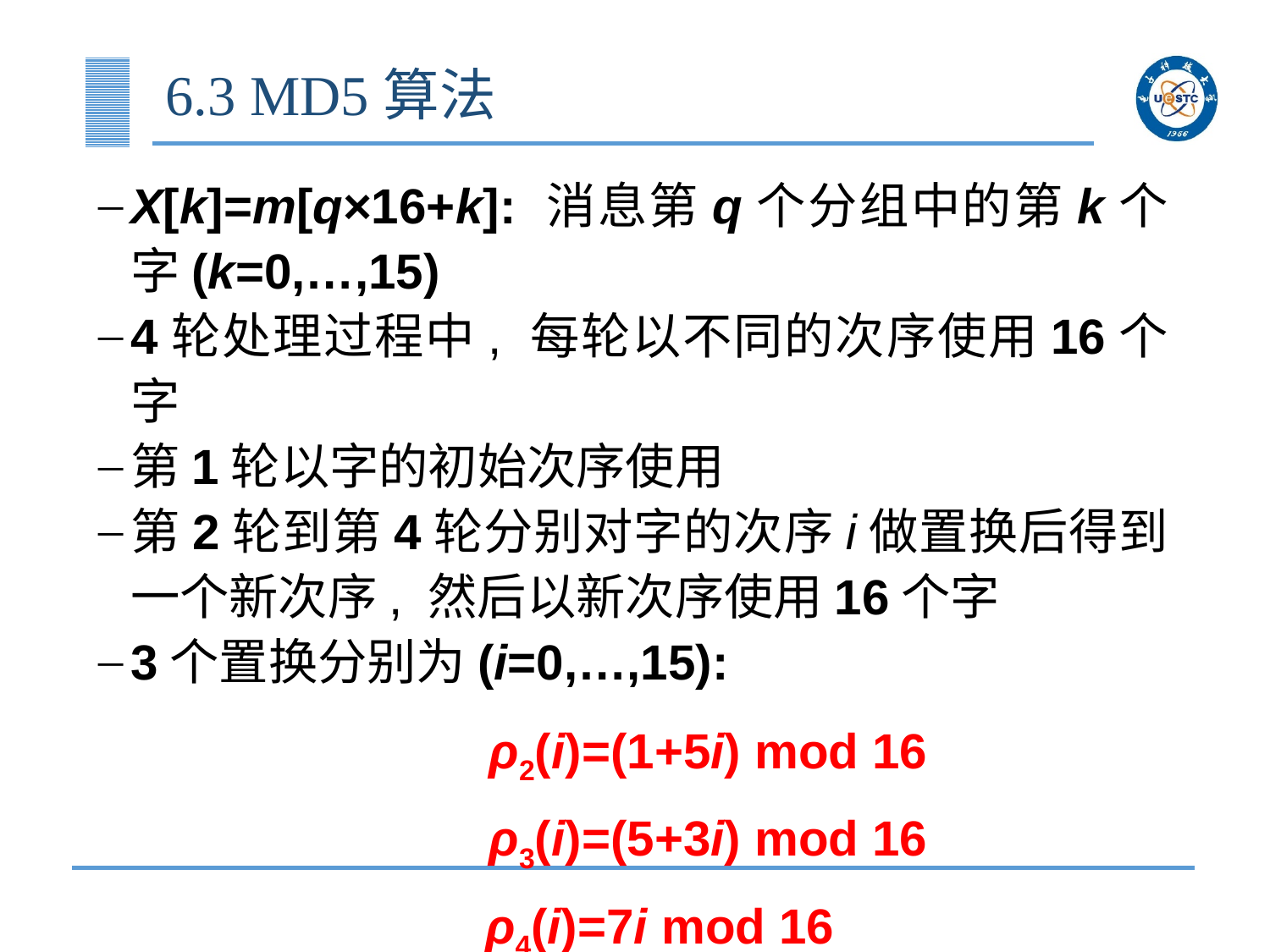

# 6.3 MD5算法
X[k]=m[q×16+k]: 消息第q个分组中的第k个字(k=0,…,15)
4轮处理过程中, 每轮以不同的次序使用16个字
第1轮以字的初始次序使用
第2轮到第4轮分别对字的次序i做置换后得到一个新次序, 然后以新次序使用16个字
3个置换分别为(i=0,…,15):
	        ρ2(i)=(1+5i) mod 16
	        ρ3(i)=(5+3i) mod 16
 ρ4(i)=7i mod 16